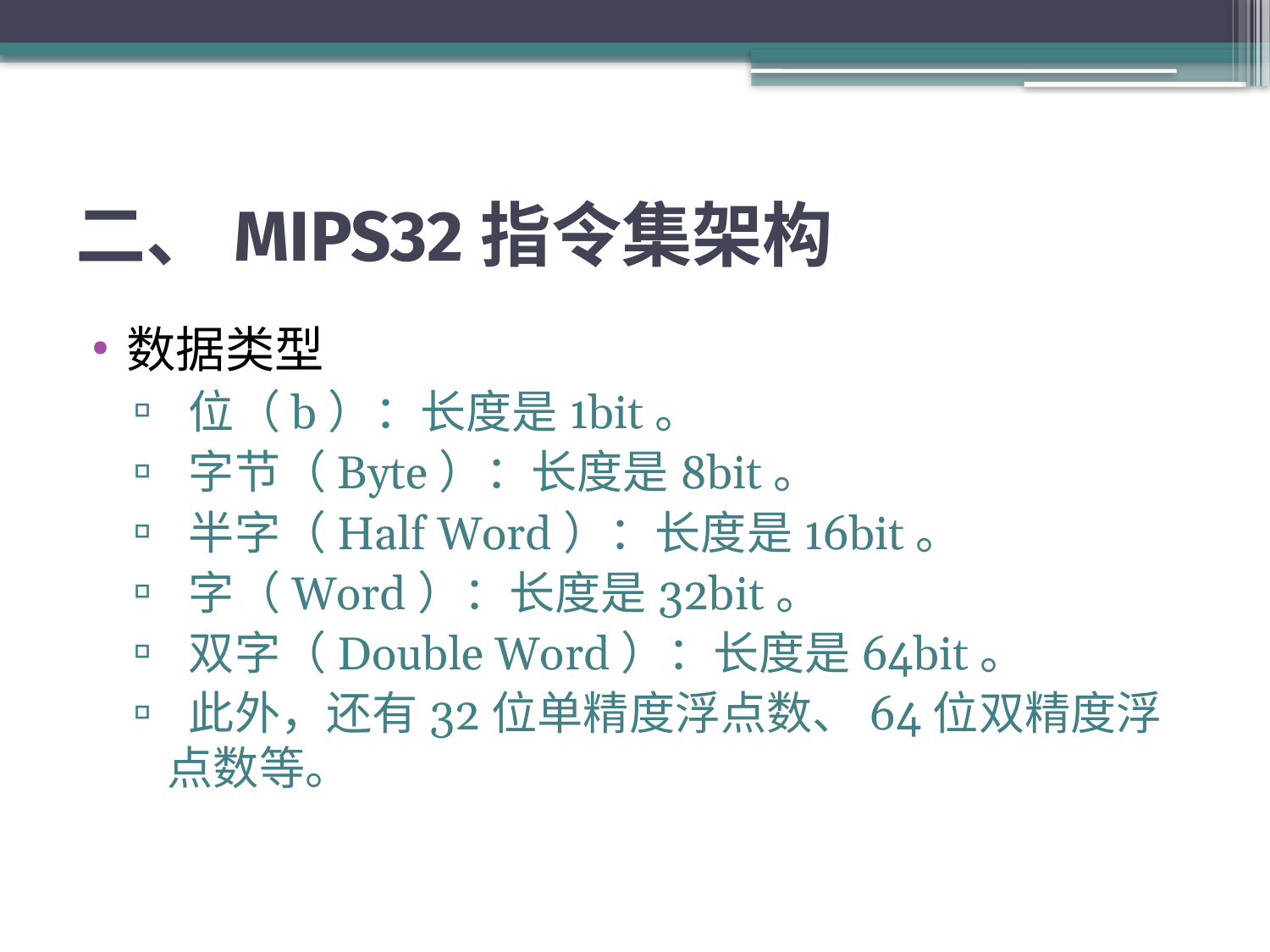

# 二、MIPS32指令集架构
数据类型
 位（b）：长度是1bit。
 字节（Byte）：长度是8bit。
 半字（Half Word）：长度是16bit。
 字（Word）：长度是32bit。
 双字（Double Word）：长度是64bit。
 此外，还有32位单精度浮点数、64位双精度浮点数等。